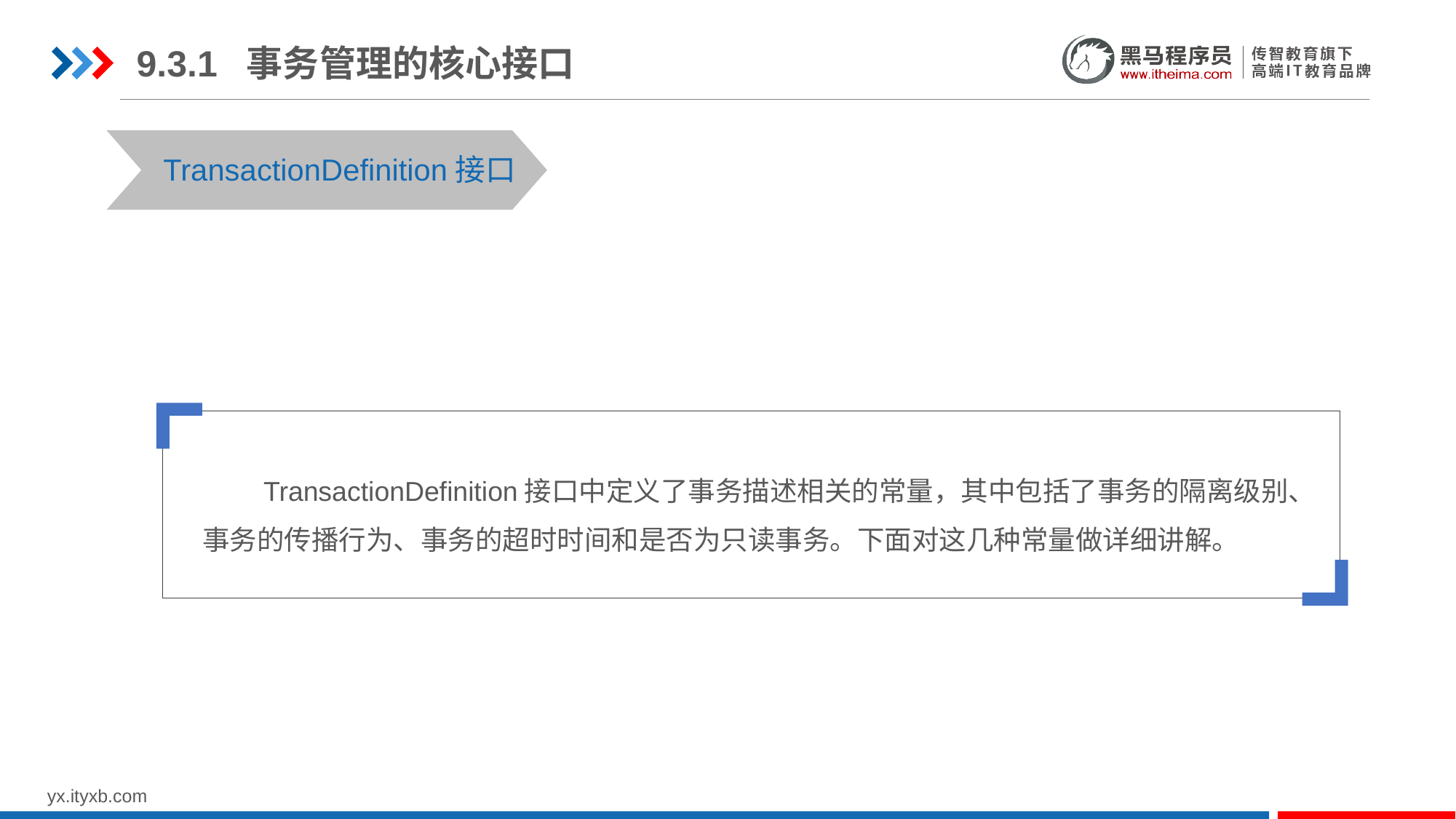

9.3.1  事务管理的核心接口

TransactionDefinition接口

        TransactionDefinition接口中定义了事务描述相关的常量，其中包括了事务的隔离级别、事务的传播行为、事务的超时时间和是否为只读事务。下面对这几种常量做详细讲解。